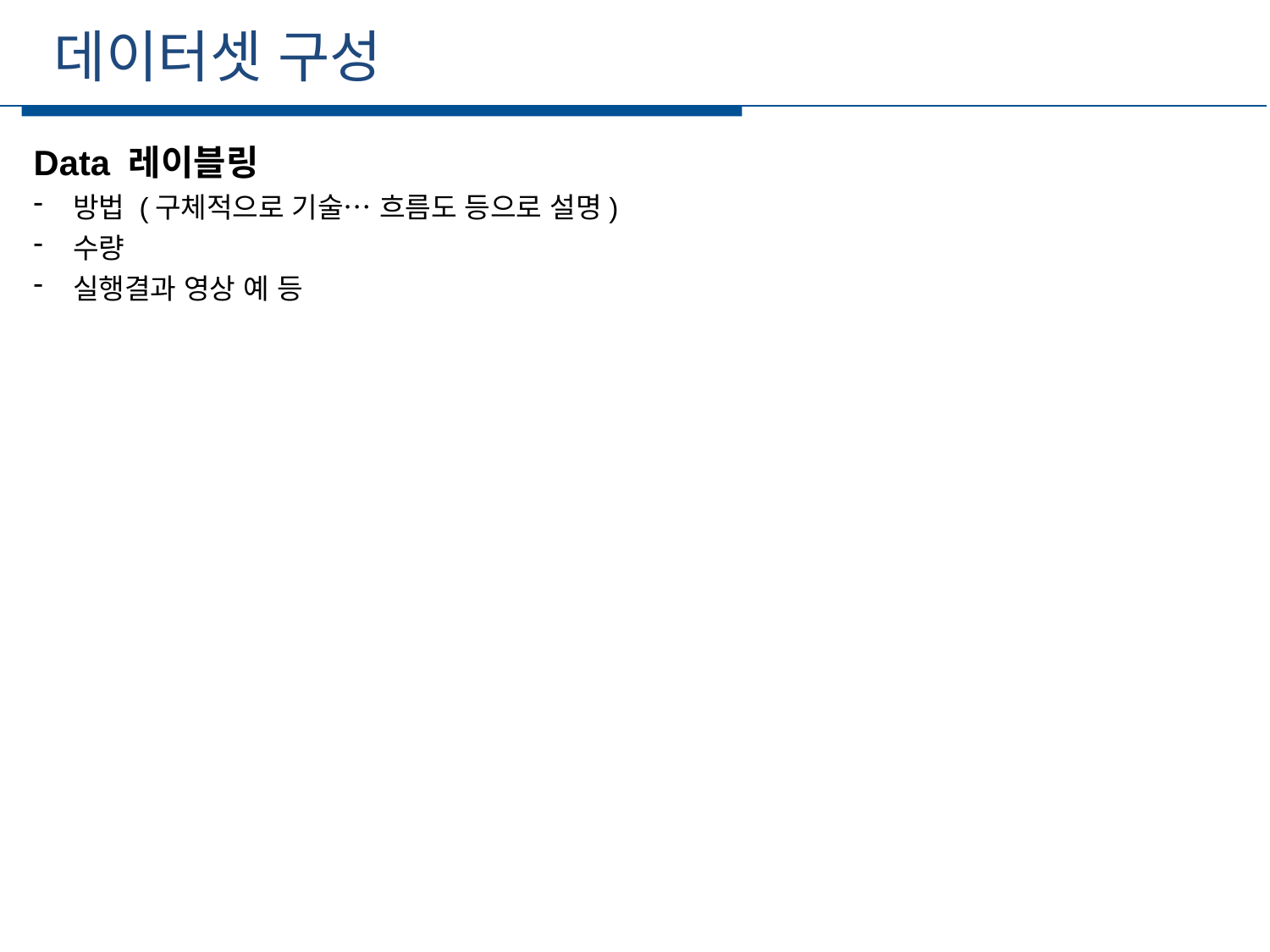

데이터셋 구성
세부일정

Data 레이블링
방법 (구체적으로 기술… 흐름도 등으로 설명)
수량
실행결과 영상 예 등